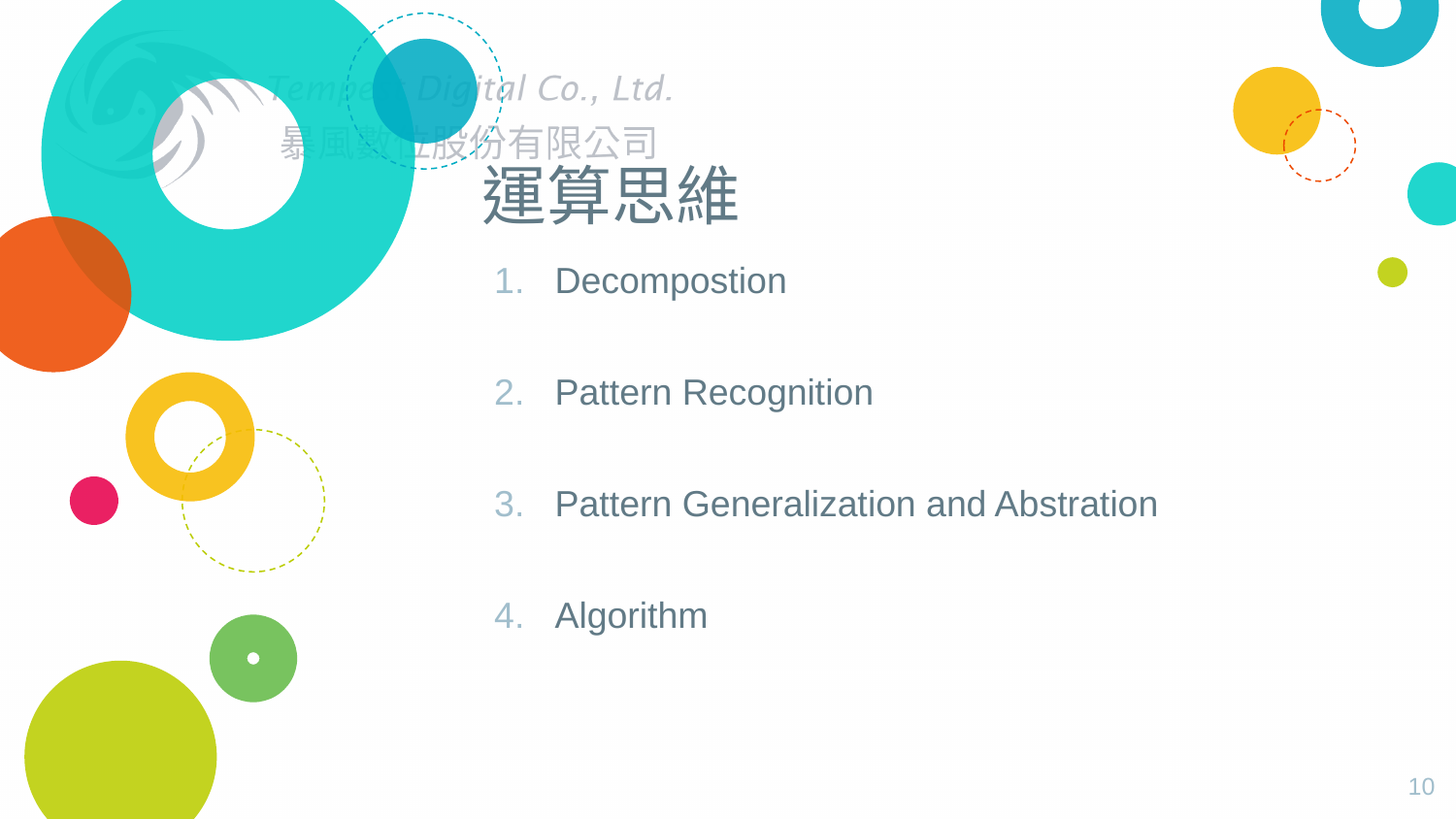

# 運算思維
Decompostion

Pattern Recognition

Pattern Generalization and Abstration

Algorithm
10